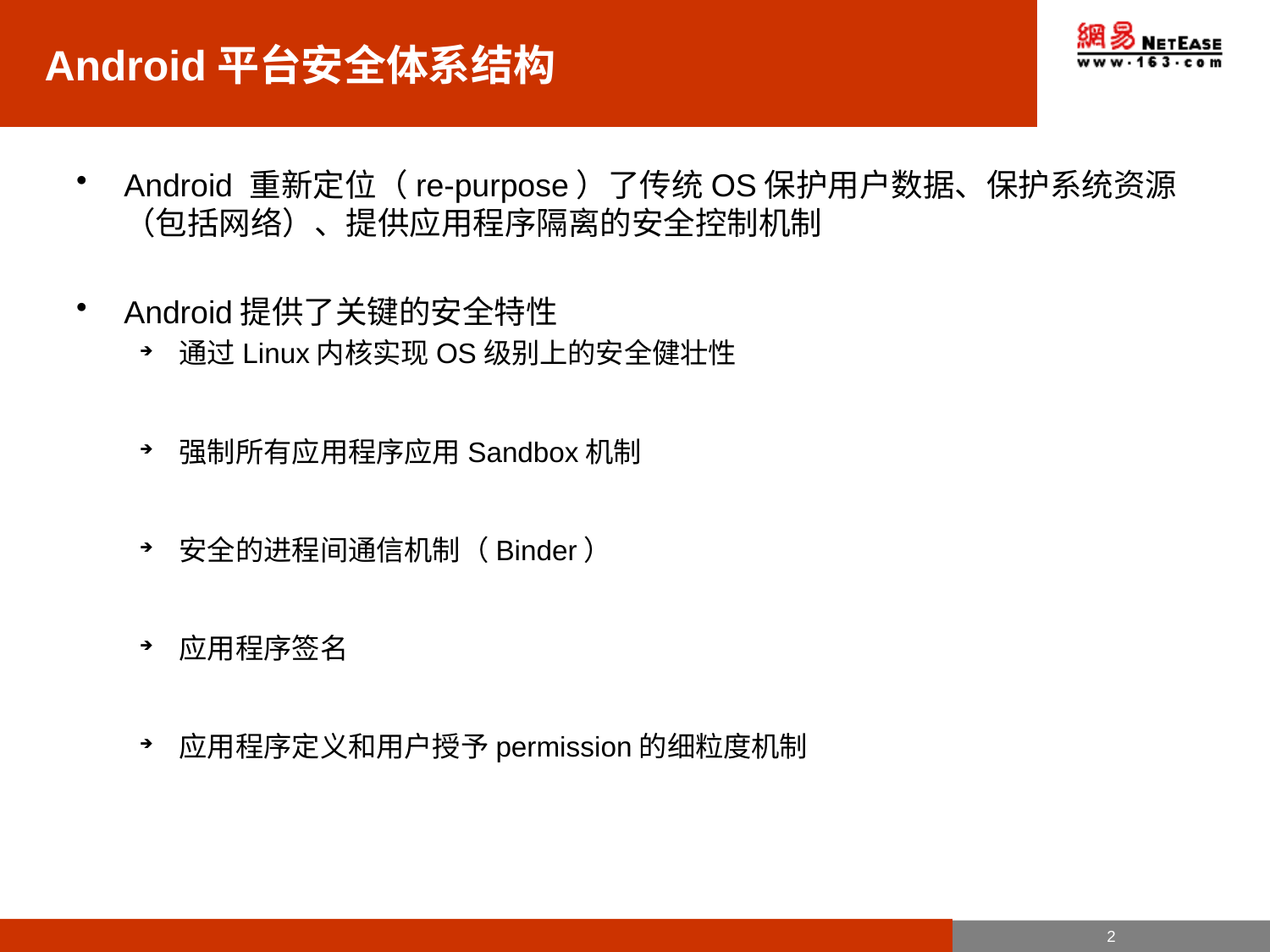

# Android平台安全体系结构
Android 重新定位（re-purpose）了传统OS保护用户数据、保护系统资源（包括网络）、提供应用程序隔离的安全控制机制

Android提供了关键的安全特性
通过Linux内核实现OS级别上的安全健壮性

强制所有应用程序应用Sandbox机制

安全的进程间通信机制（Binder）

应用程序签名

应用程序定义和用户授予permission的细粒度机制

2